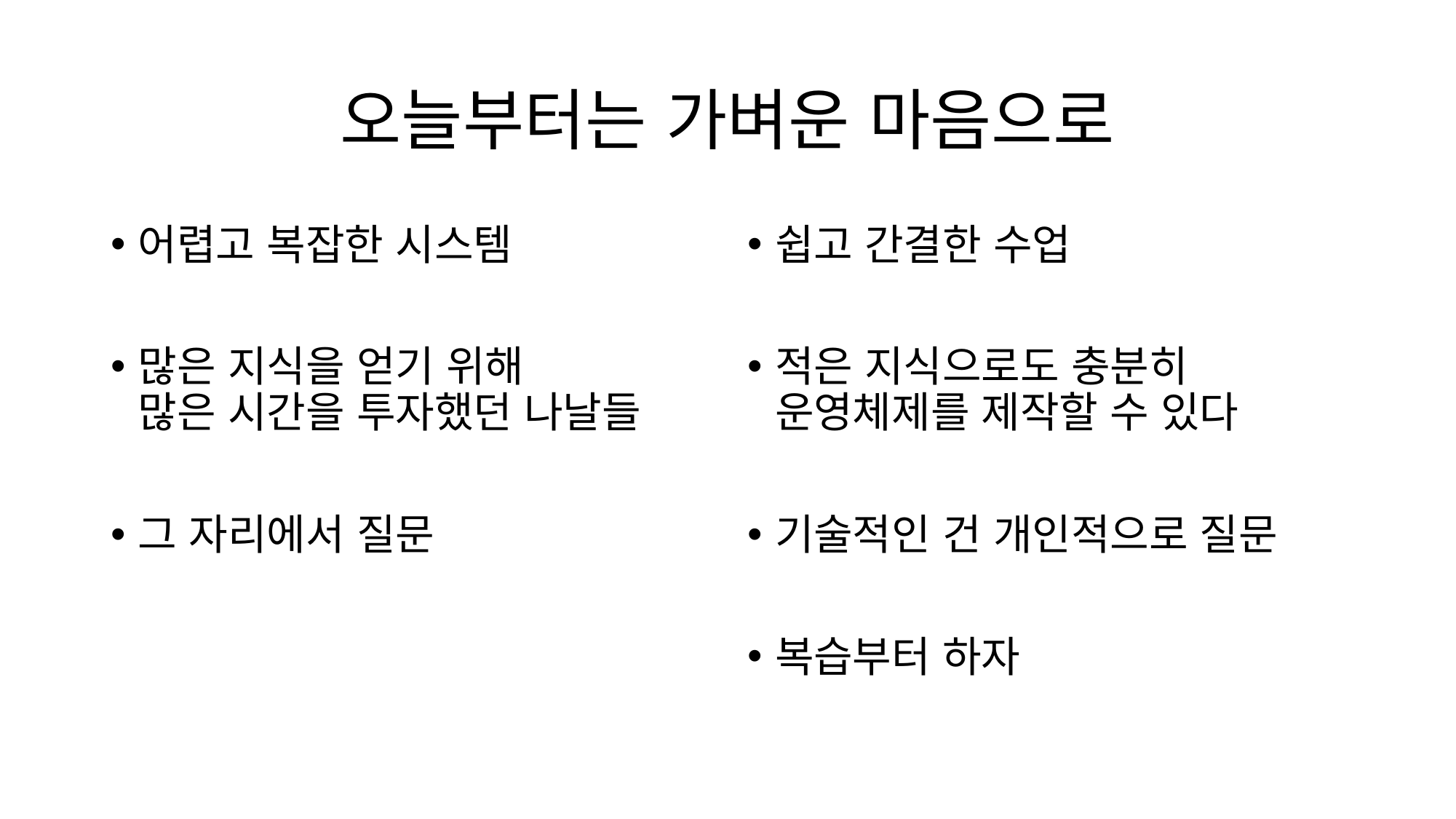

# 오늘부터는 가벼운 마음으로
어렵고 복잡한 시스템

많은 지식을 얻기 위해
많은 시간을 투자했던 나날들

그 자리에서 질문

쉽고 간결한 수업

적은 지식으로도 충분히
운영체제를 제작할 수 있다

기술적인 건 개인적으로 질문

복습부터 하자